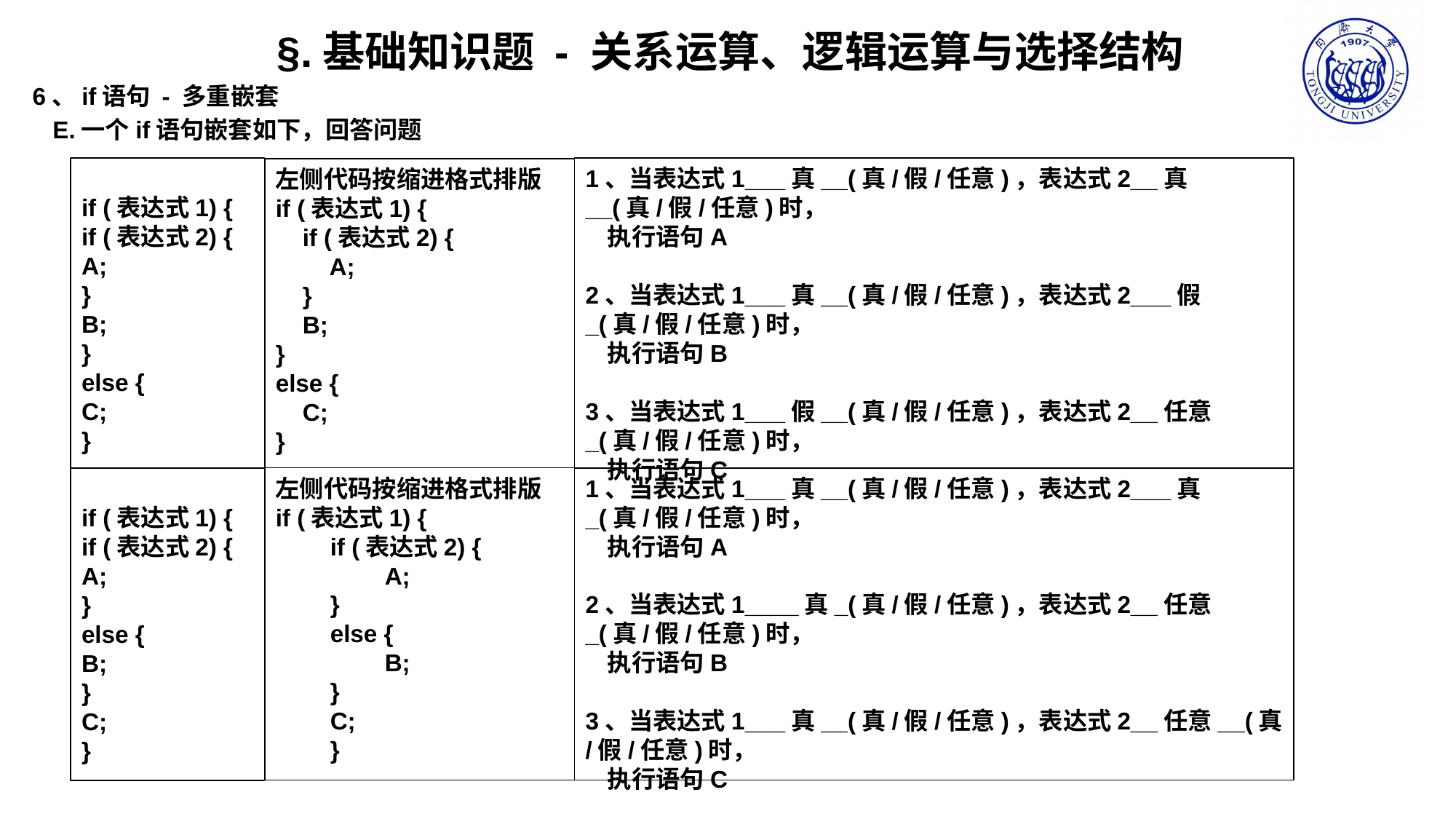

§.基础知识题 - 关系运算、逻辑运算与选择结构
6、if语句 - 多重嵌套
   E.一个if语句嵌套如下，回答问题

if (表达式1) {
if (表达式2) {
A;
}
B;
}
else {
C;
}
1、当表达式1___真__(真/假/任意)，表达式2__真__(真/假/任意)时，
   执行语句A

2、当表达式1___真__(真/假/任意)，表达式2___假_(真/假/任意)时，
   执行语句B

3、当表达式1___假__(真/假/任意)，表达式2__任意_(真/假/任意)时，
   执行语句C
左侧代码按缩进格式排版
if (表达式1) {
    if (表达式2) {
        A;
    }
    B;
}
else {
    C;
}
1、当表达式1___真__(真/假/任意)，表达式2___真_(真/假/任意)时，
   执行语句A

2、当表达式1____真_(真/假/任意)，表达式2__任意_(真/假/任意)时，
   执行语句B

3、当表达式1___真__(真/假/任意)，表达式2__任意__(真/假/任意)时，
   执行语句C
左侧代码按缩进格式排版
if (表达式1) {
if (表达式2) {
	A;
}
else {
	B;
}
C;
}

if (表达式1) {
if (表达式2) {
A;
}
else {
B;
}
C;
}